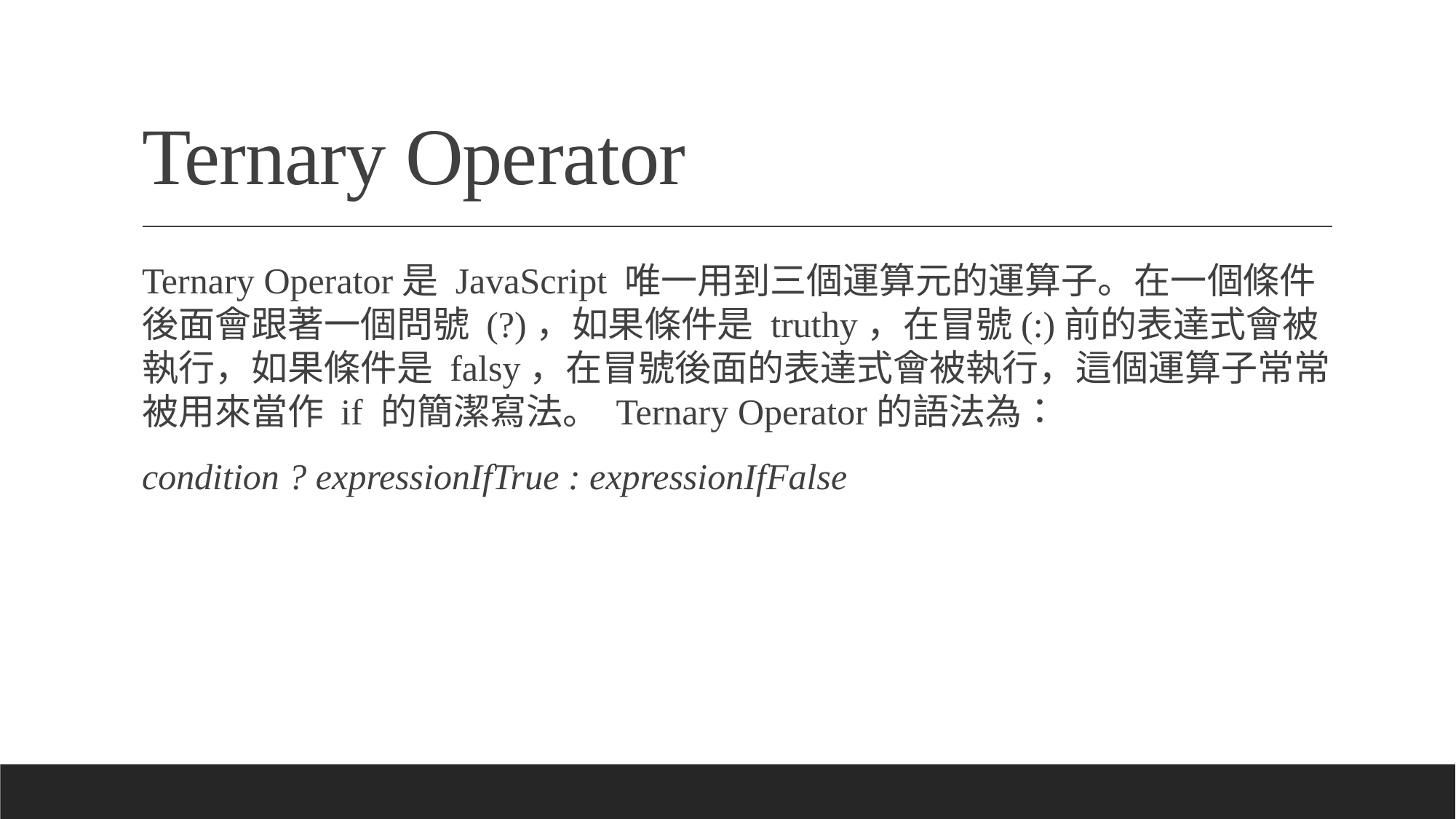

# Ternary Operator
Ternary Operator是 JavaScript 唯一用到三個運算元的運算子。在一個條件後面會跟著一個問號 (?)，如果條件是 truthy，在冒號(:)前的表達式會被執行，如果條件是 falsy，在冒號後面的表達式會被執行，這個運算子常常被用來當作 if 的簡潔寫法。 Ternary Operator的語法為：
condition ? expressionIfTrue : expressionIfFalse